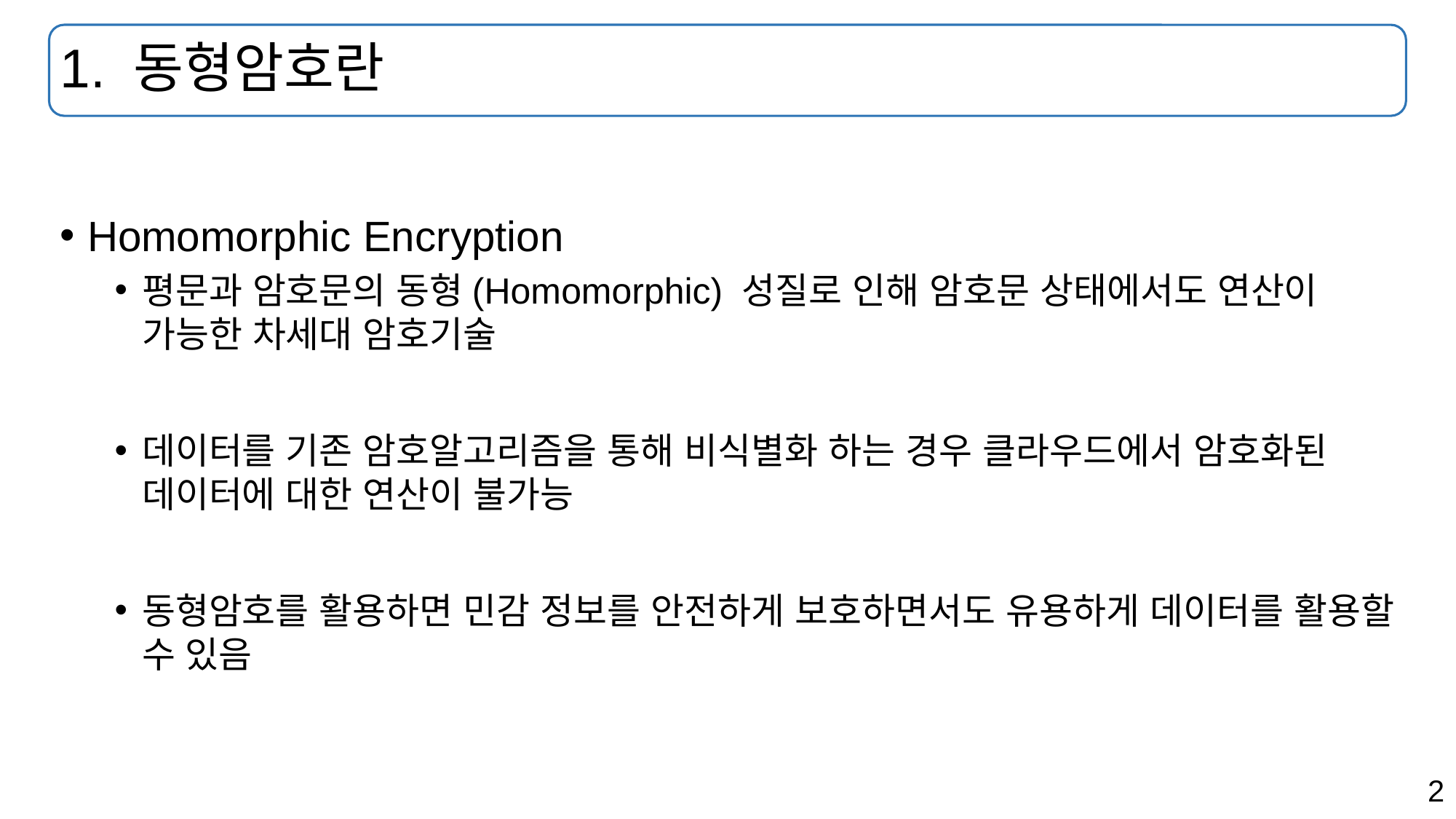

# 1. 동형암호란

Homomorphic Encryption
평문과 암호문의 동형(Homomorphic) 성질로 인해 암호문 상태에서도 연산이 가능한 차세대 암호기술

데이터를 기존 암호알고리즘을 통해 비식별화 하는 경우 클라우드에서 암호화된 데이터에 대한 연산이 불가능

동형암호를 활용하면 민감 정보를 안전하게 보호하면서도 유용하게 데이터를 활용할 수 있음